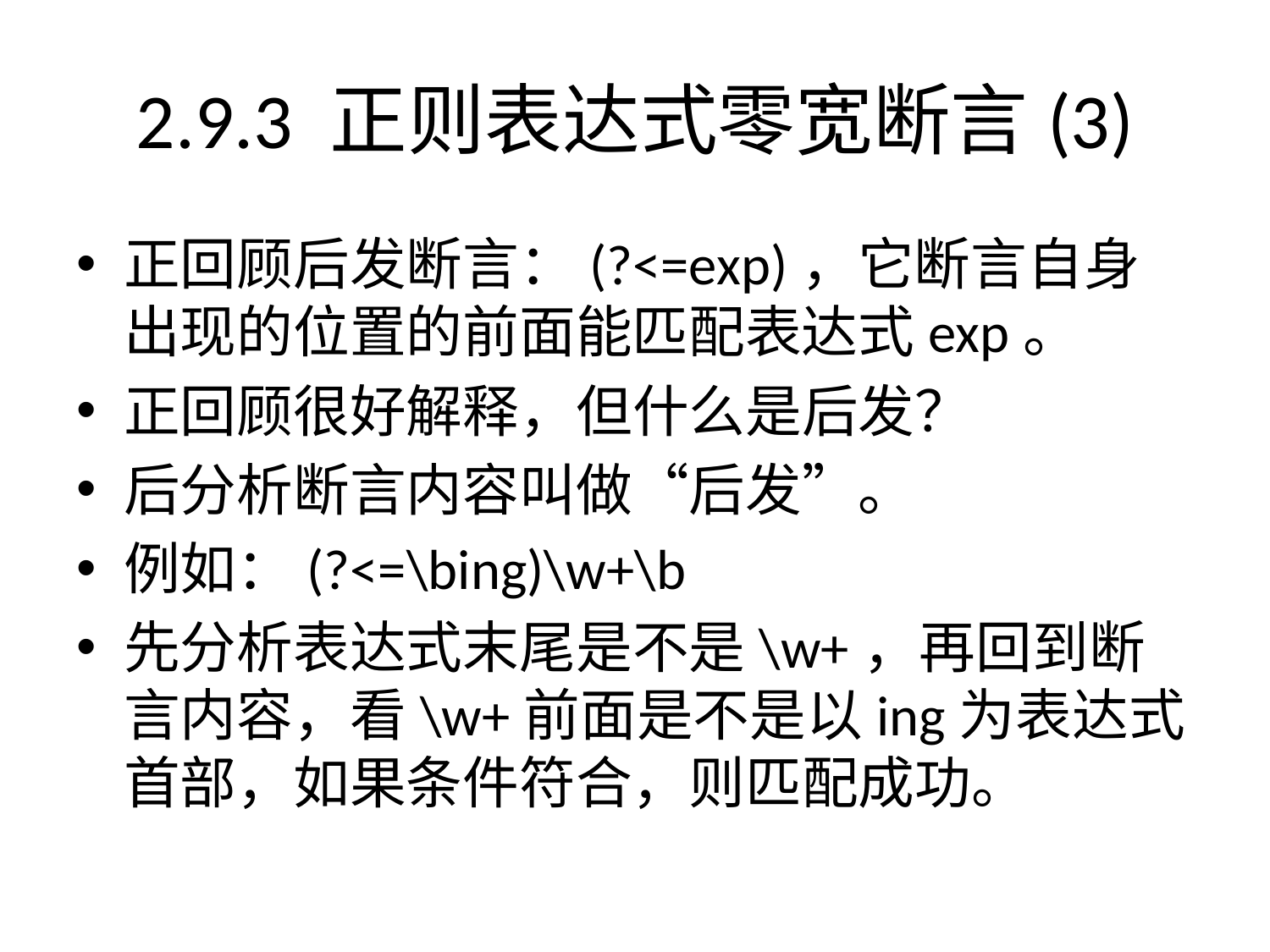

# 2.9.3 正则表达式零宽断言(3)
正回顾后发断言：(?<=exp)，它断言自身出现的位置的前面能匹配表达式exp。
正回顾很好解释，但什么是后发？
后分析断言内容叫做“后发”。
例如：(?<=\bing)\w+\b
先分析表达式末尾是不是\w+，再回到断言内容，看\w+前面是不是以ing为表达式首部，如果条件符合，则匹配成功。